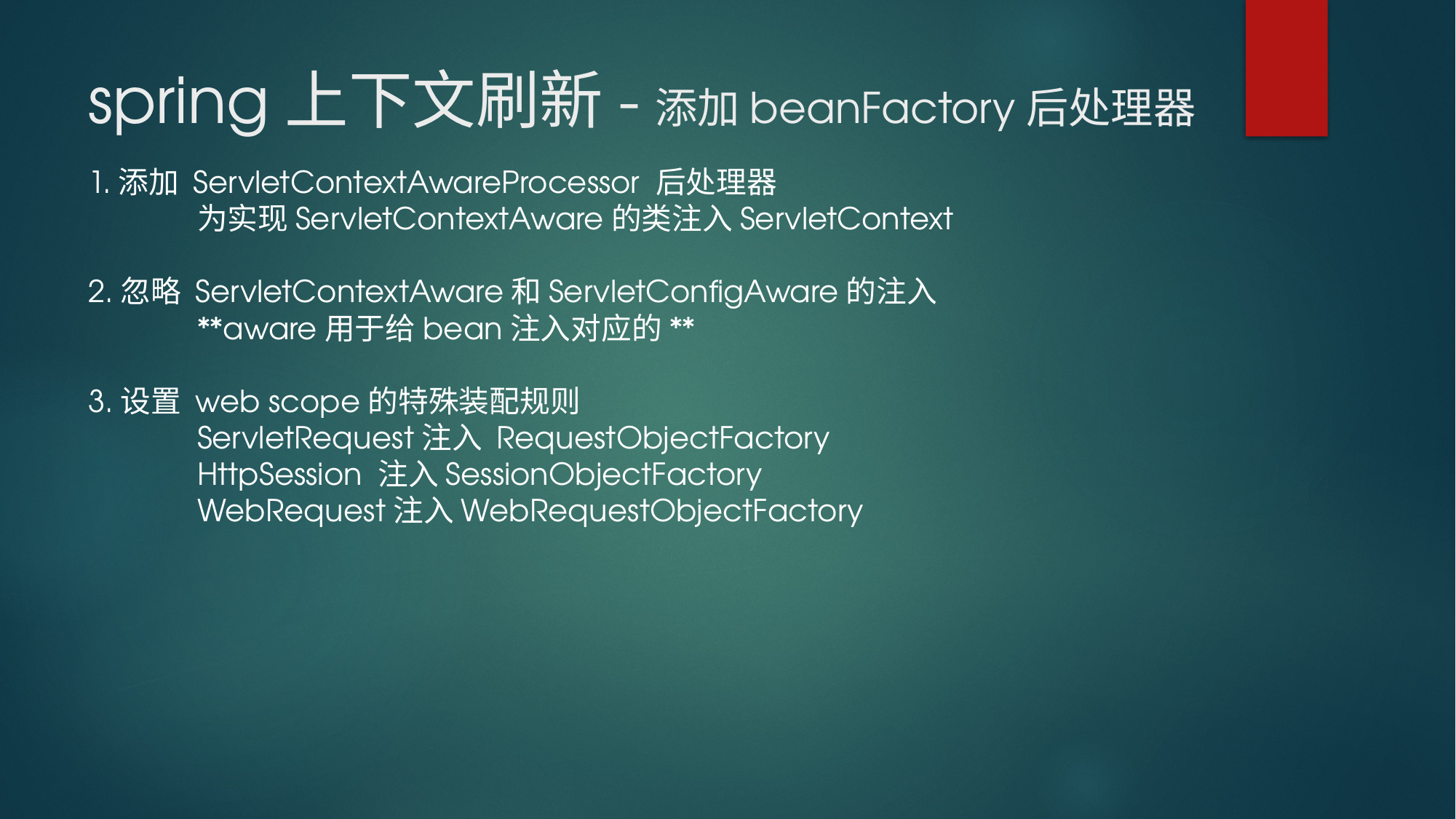

# spring上下文刷新-添加beanFactory后处理器
1.添加 ServletContextAwareProcessor 后处理器
	为实现ServletContextAware的类注入ServletContext

2.忽略 ServletContextAware和ServletConfigAware的注入
	**aware用于给bean注入对应的**

3.设置 web scope的特殊装配规则
	ServletRequest注入 RequestObjectFactory
	HttpSession 注入SessionObjectFactory
	WebRequest注入WebRequestObjectFactory